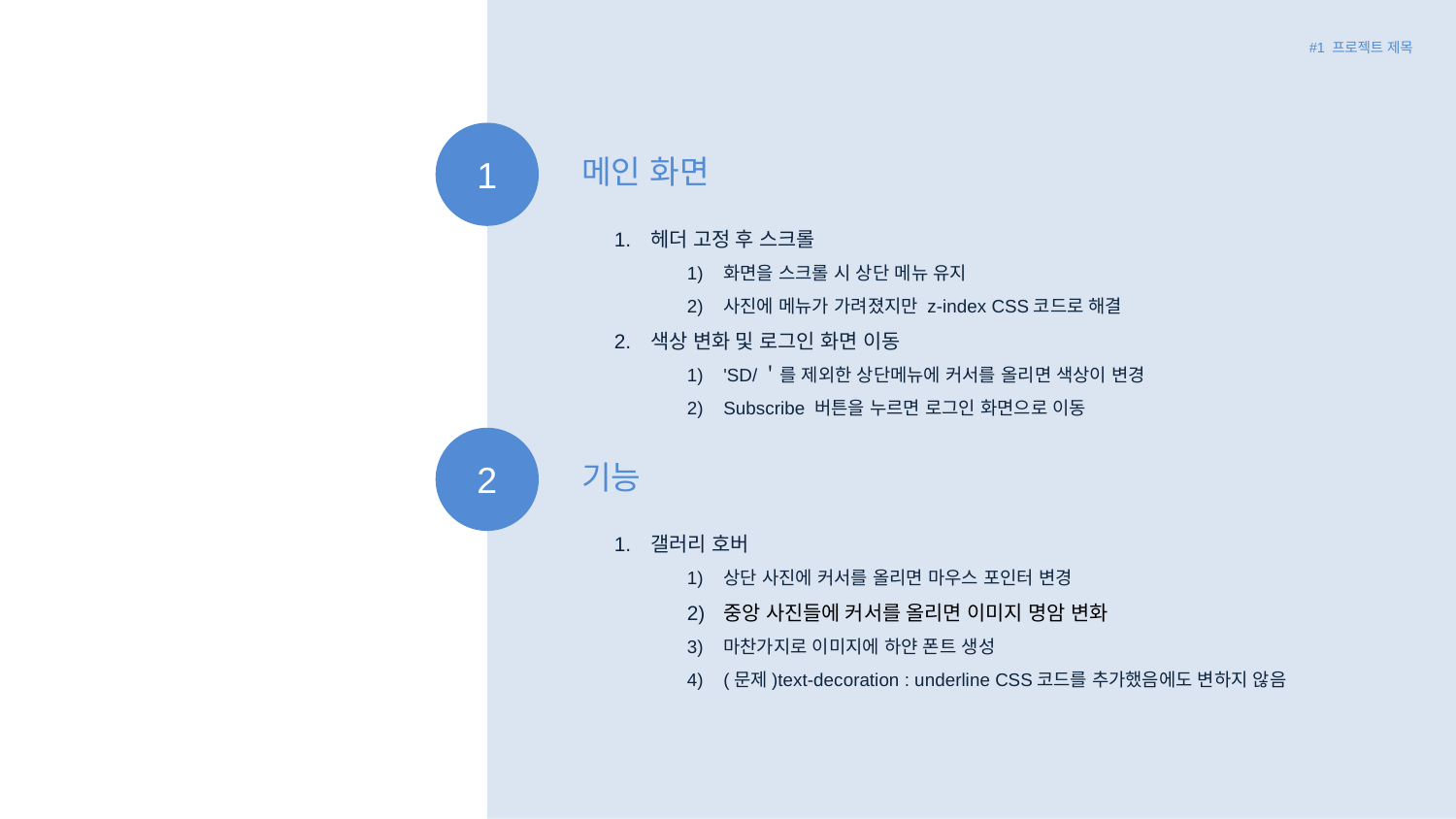

#1 프로젝트 제목
1
메인 화면
헤더 고정 후 스크롤
화면을 스크롤 시 상단 메뉴 유지
사진에 메뉴가 가려졌지만 z-index CSS코드로 해결
색상 변화 및 로그인 화면 이동
'SD/＇를 제외한 상단메뉴에 커서를 올리면 색상이 변경
Subscribe 버튼을 누르면 로그인 화면으로 이동
2
기능
갤러리 호버
상단 사진에 커서를 올리면 마우스 포인터 변경
중앙 사진들에 커서를 올리면 이미지 명암 변화
마찬가지로 이미지에 하얀 폰트 생성
(문제)text-decoration : underline CSS코드를 추가했음에도 변하지 않음